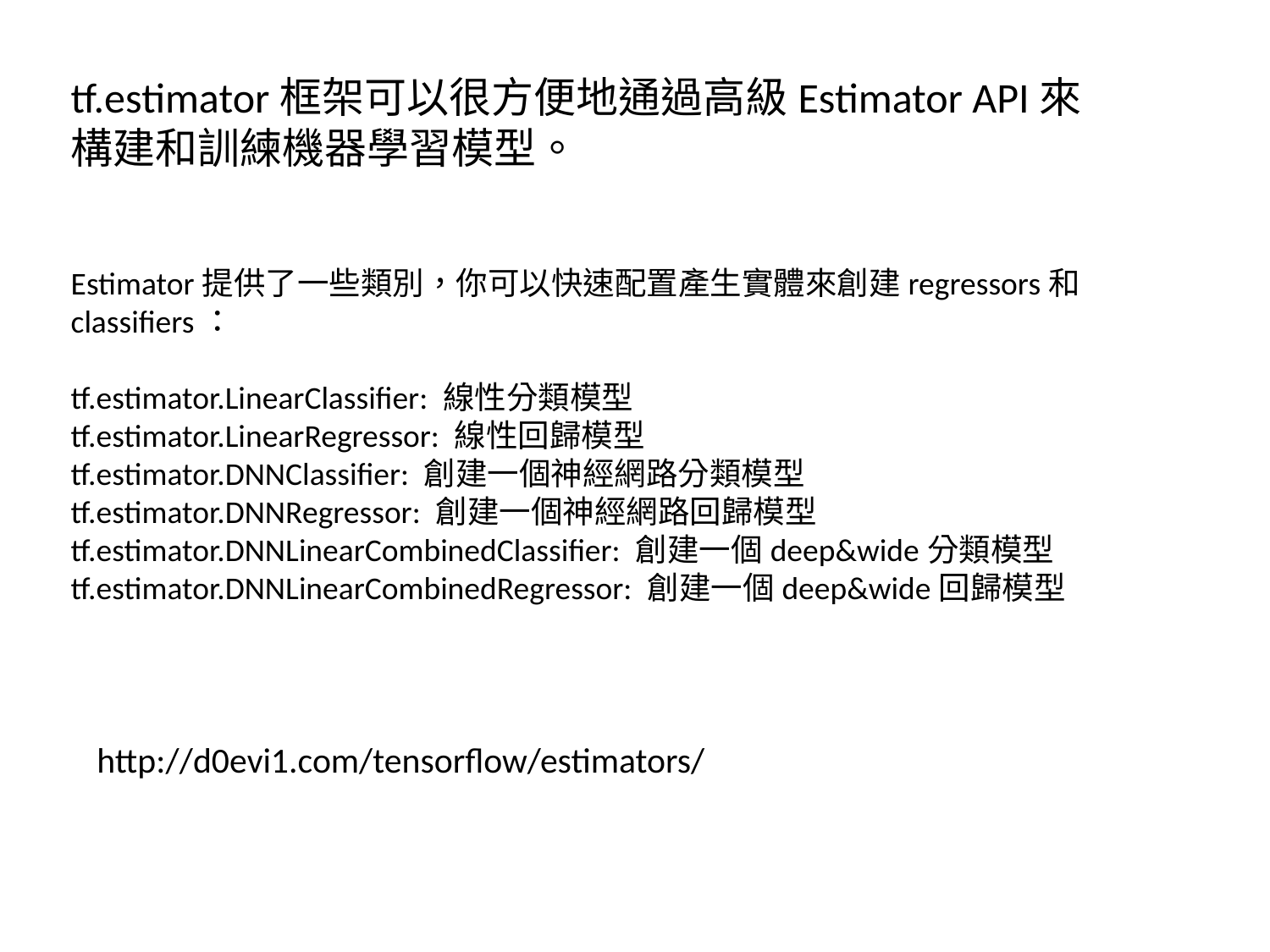

tf.estimator框架可以很方便地通過高級Estimator API來構建和訓練機器學習模型。
Estimator提供了一些類別，你可以快速配置產生實體來創建regressors和classifiers：

tf.estimator.LinearClassifier: 線性分類模型
tf.estimator.LinearRegressor: 線性回歸模型
tf.estimator.DNNClassifier: 創建一個神經網路分類模型
tf.estimator.DNNRegressor: 創建一個神經網路回歸模型
tf.estimator.DNNLinearCombinedClassifier: 創建一個deep&wide分類模型
tf.estimator.DNNLinearCombinedRegressor: 創建一個deep&wide回歸模型
http://d0evi1.com/tensorflow/estimators/